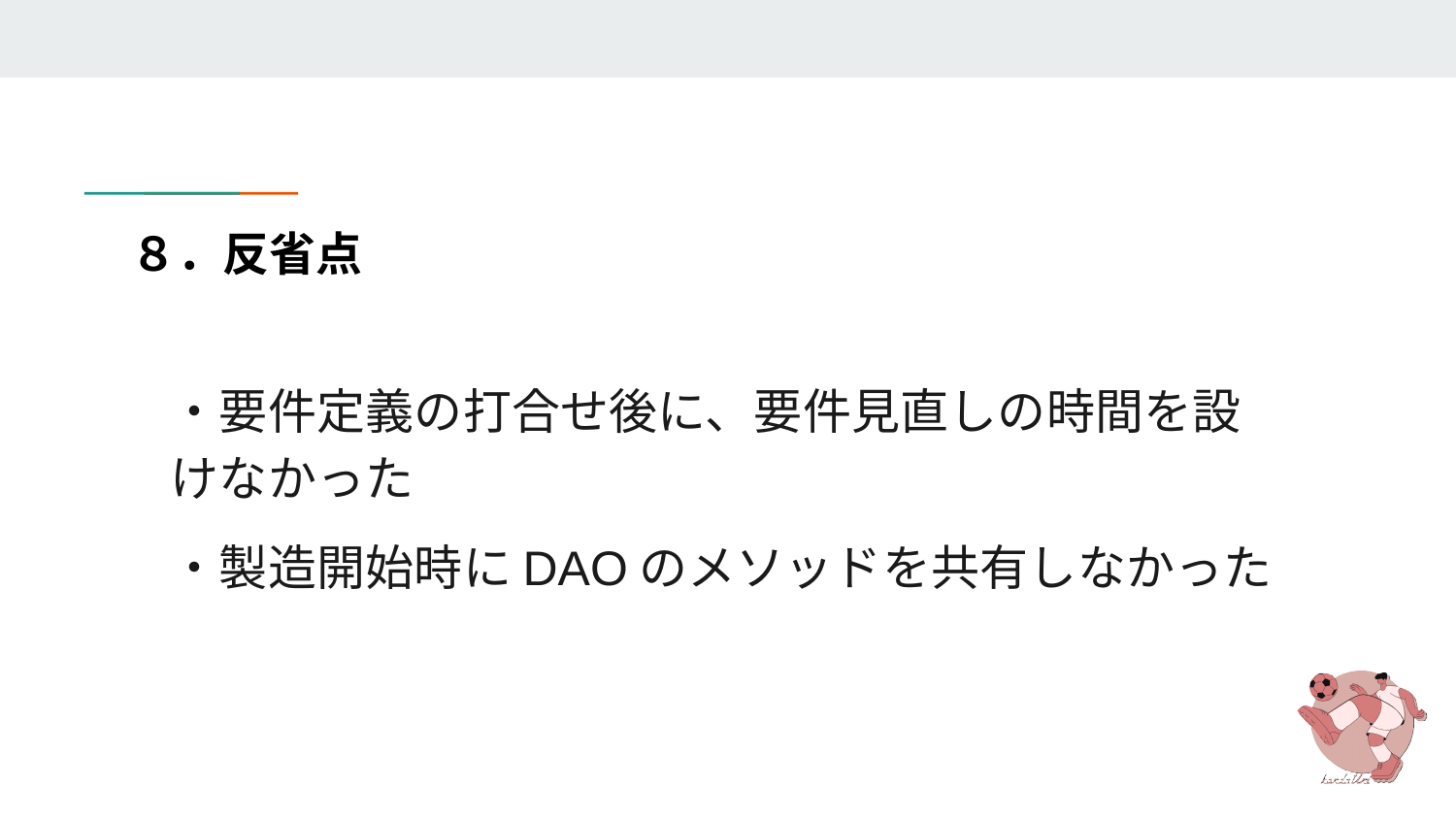

# ８．反省点

・要件定義の打合せ後に、要件見直しの時間を設けなかった
・製造開始時にDAOのメソッドを共有しなかった